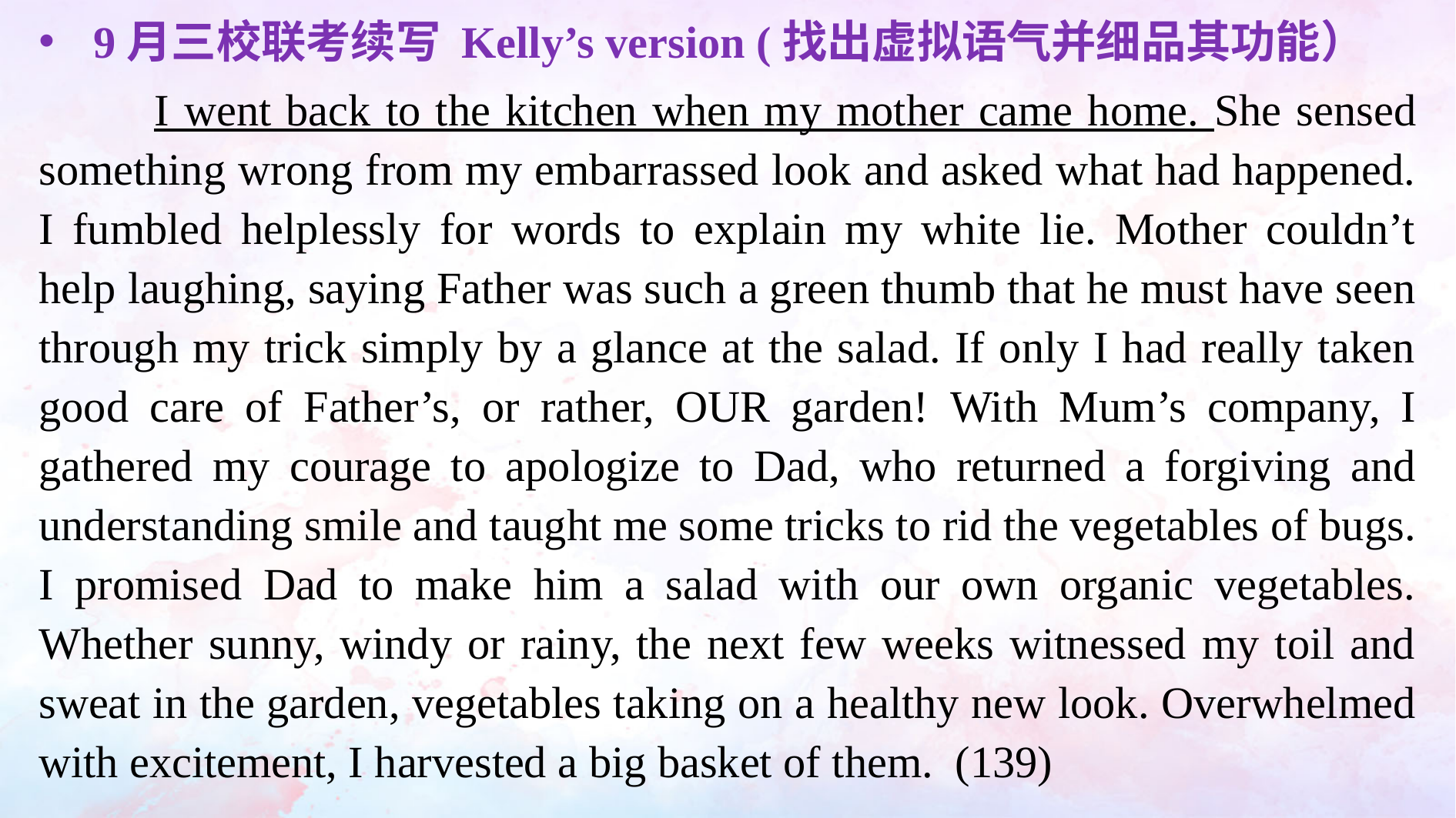

9月三校联考续写 Kelly’s version (找出虚拟语气并细品其功能）
	I went back to the kitchen when my mother came home. She sensed something wrong from my embarrassed look and asked what had happened. I fumbled helplessly for words to explain my white lie. Mother couldn’t help laughing, saying Father was such a green thumb that he must have seen through my trick simply by a glance at the salad. If only I had really taken good care of Father’s, or rather, OUR garden! With Mum’s company, I gathered my courage to apologize to Dad, who returned a forgiving and understanding smile and taught me some tricks to rid the vegetables of bugs. I promised Dad to make him a salad with our own organic vegetables. Whether sunny, windy or rainy, the next few weeks witnessed my toil and sweat in the garden, vegetables taking on a healthy new look. Overwhelmed with excitement, I harvested a big basket of them.  (139)